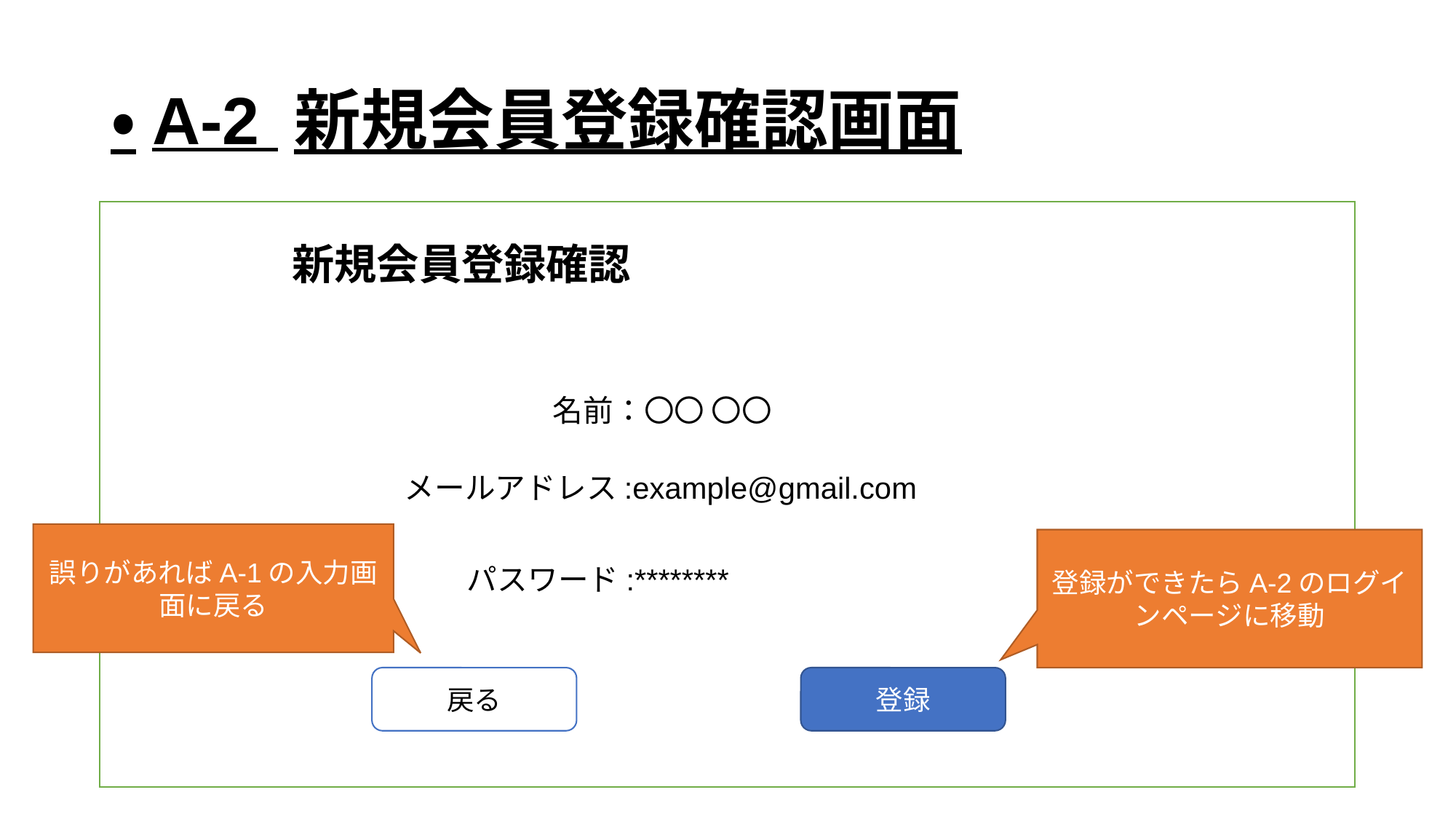

# ・A-2 新規会員登録確認画面

新規会員登録確認
登録
名前：〇〇 〇〇
メールアドレス:example@gmail.com
誤りがあればA-1の入力画面に戻る
登録ができたらA-2のログインページに移動
パスワード:********
戻る